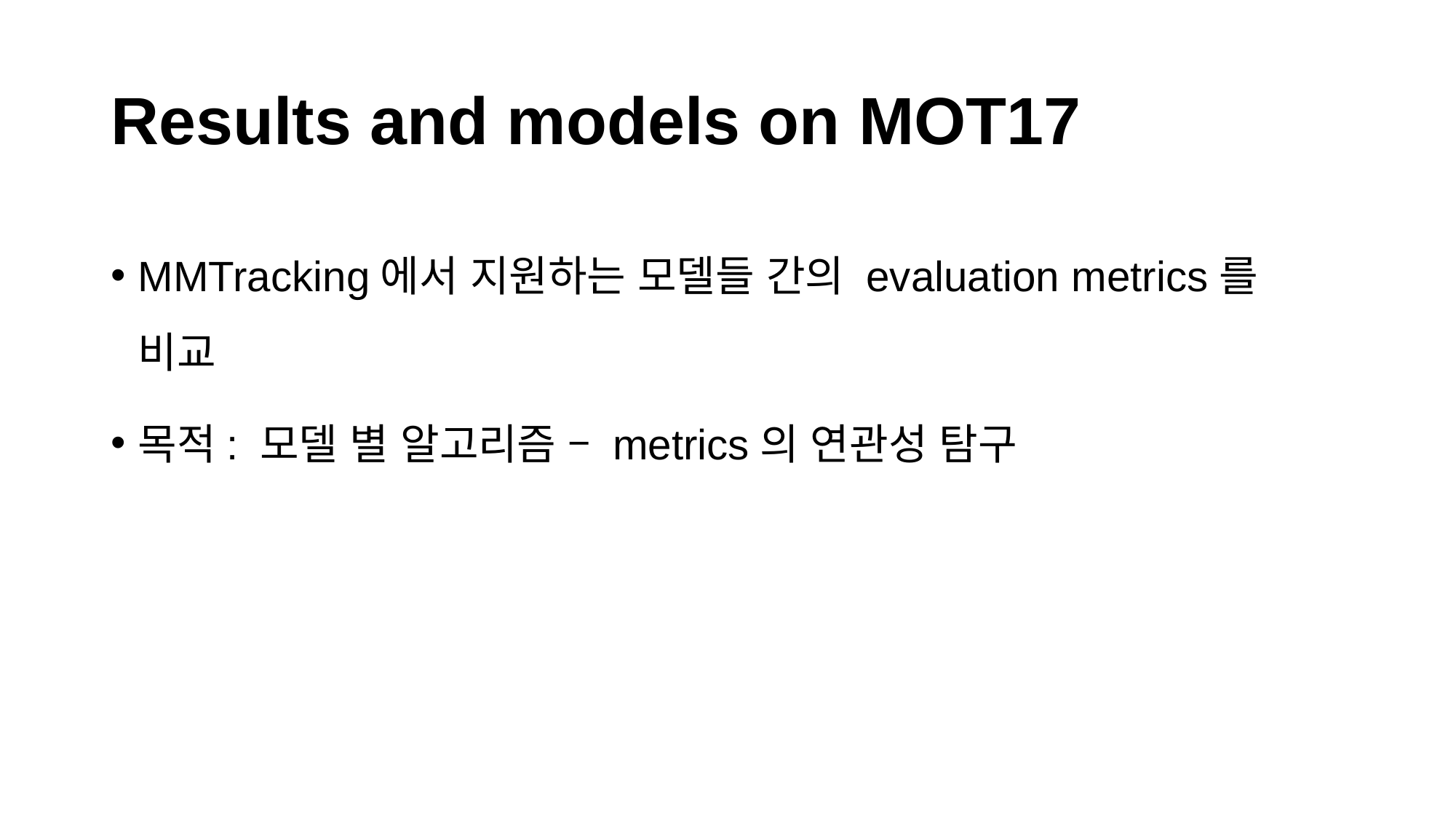

# Results and models on MOT17
MMTracking에서 지원하는 모델들 간의 evaluation metrics를 비교
목적: 모델 별 알고리즘 – metrics의 연관성 탐구